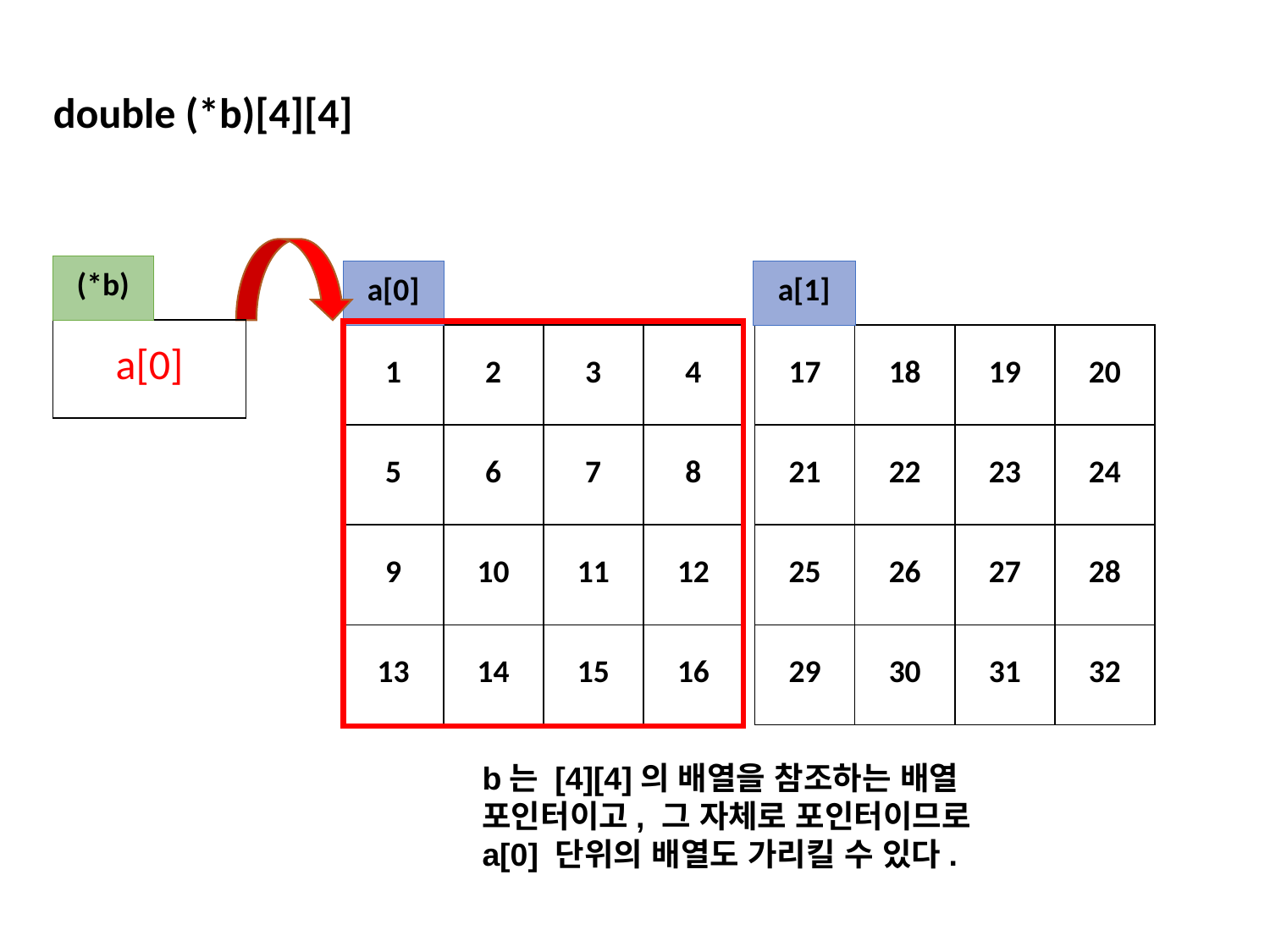

double (*b)[4][4]

| (\*b) |
| --- |
| a[0] |
| --- |
| a[1] |
| --- |
| a[0] |
| --- |

| 1 | 2 | 3 | 4 |
| --- | --- | --- | --- |
| 5 | 6 | 7 | 8 |
| 9 | 10 | 11 | 12 |
| 13 | 14 | 15 | 16 |
| 17 | 18 | 19 | 20 |
| --- | --- | --- | --- |
| 21 | 22 | 23 | 24 |
| 25 | 26 | 27 | 28 |
| 29 | 30 | 31 | 32 |
b는 [4][4]의 배열을 참조하는 배열 포인터이고, 그 자체로 포인터이므로 a[0] 단위의 배열도 가리킬 수 있다.